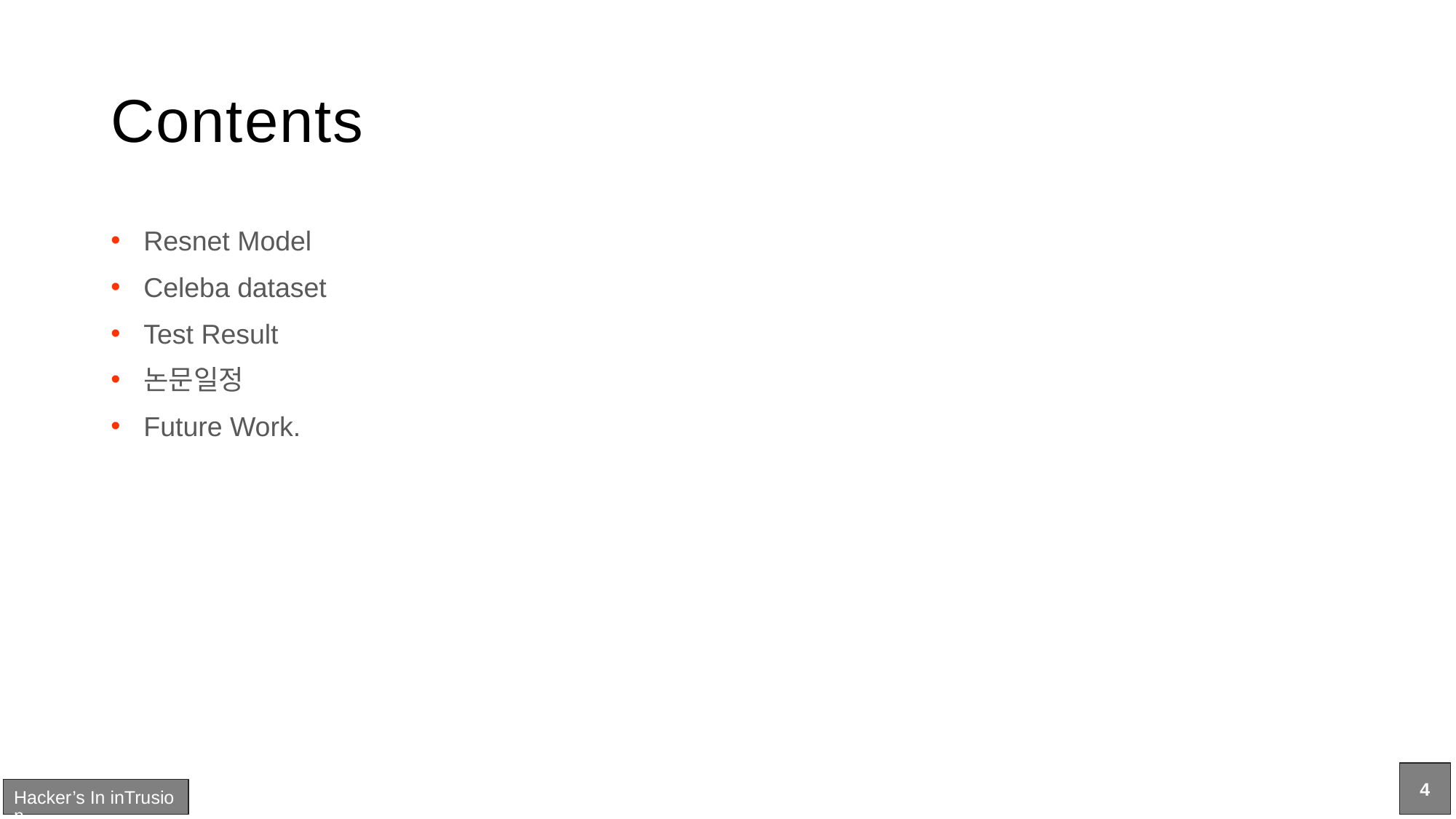

# Contents
Resnet Model
Celeba dataset
Test Result
논문일정
Future Work.
4
Hacker’s In inTrusion